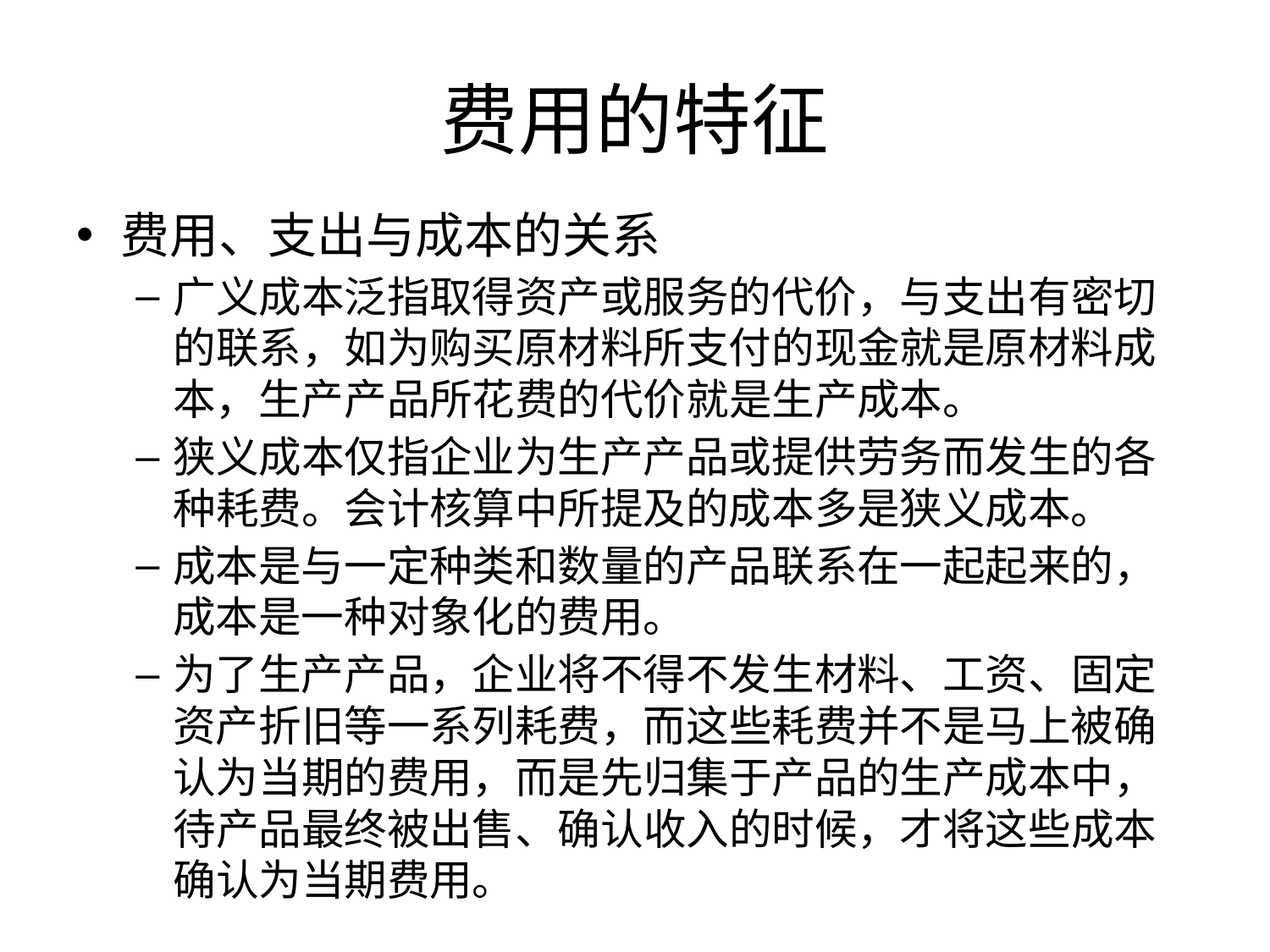

# 费用的特征
费用、支出与成本的关系
广义成本泛指取得资产或服务的代价，与支出有密切的联系，如为购买原材料所支付的现金就是原材料成本，生产产品所花费的代价就是生产成本。
狭义成本仅指企业为生产产品或提供劳务而发生的各种耗费。会计核算中所提及的成本多是狭义成本。
成本是与一定种类和数量的产品联系在一起起来的，成本是一种对象化的费用。
为了生产产品，企业将不得不发生材料、工资、固定资产折旧等一系列耗费，而这些耗费并不是马上被确认为当期的费用，而是先归集于产品的生产成本中，待产品最终被出售、确认收入的时候，才将这些成本确认为当期费用。